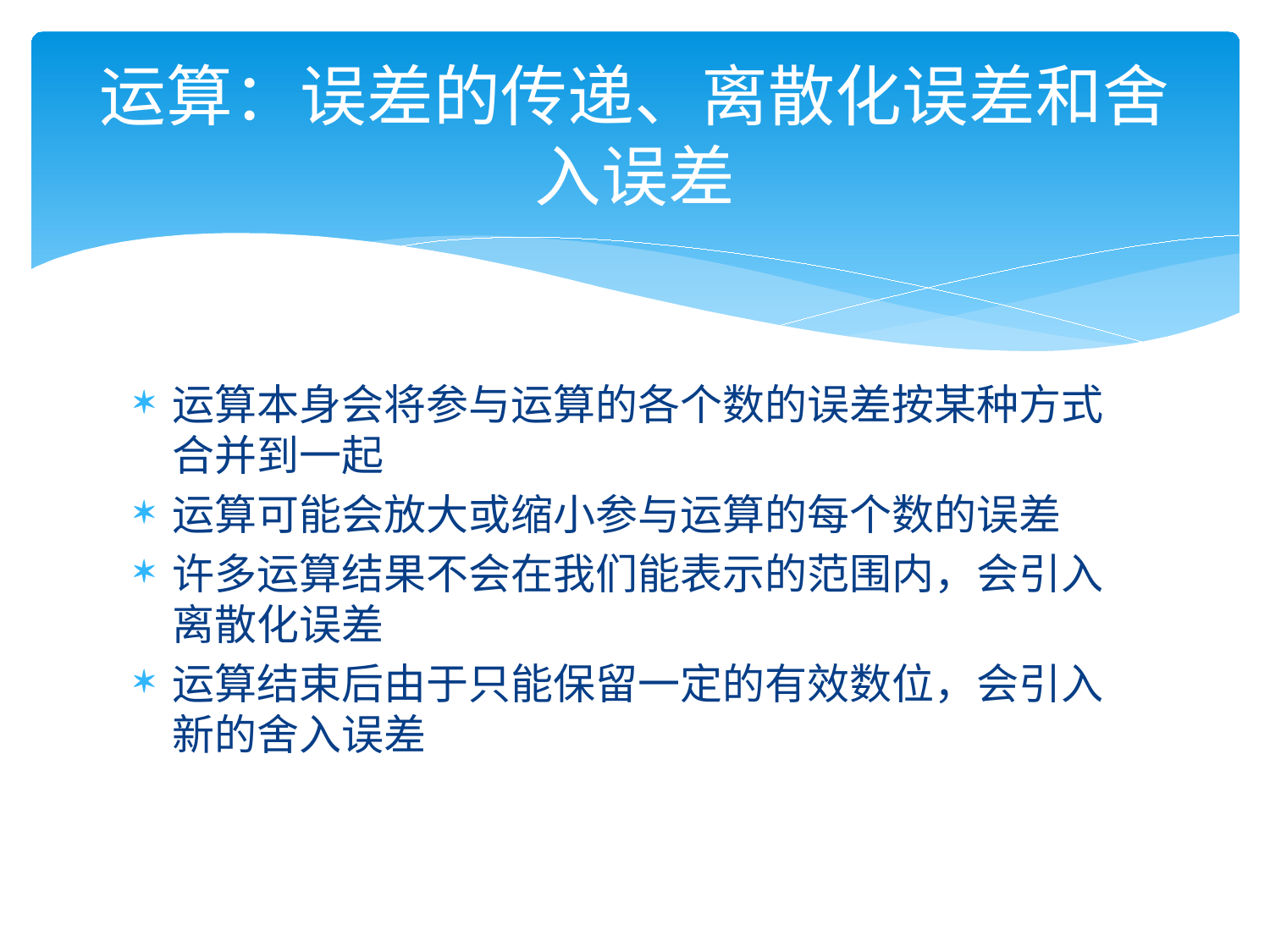

# 运算：误差的传递、离散化误差和舍入误差
运算本身会将参与运算的各个数的误差按某种方式合并到一起
运算可能会放大或缩小参与运算的每个数的误差
许多运算结果不会在我们能表示的范围内，会引入离散化误差
运算结束后由于只能保留一定的有效数位，会引入新的舍入误差